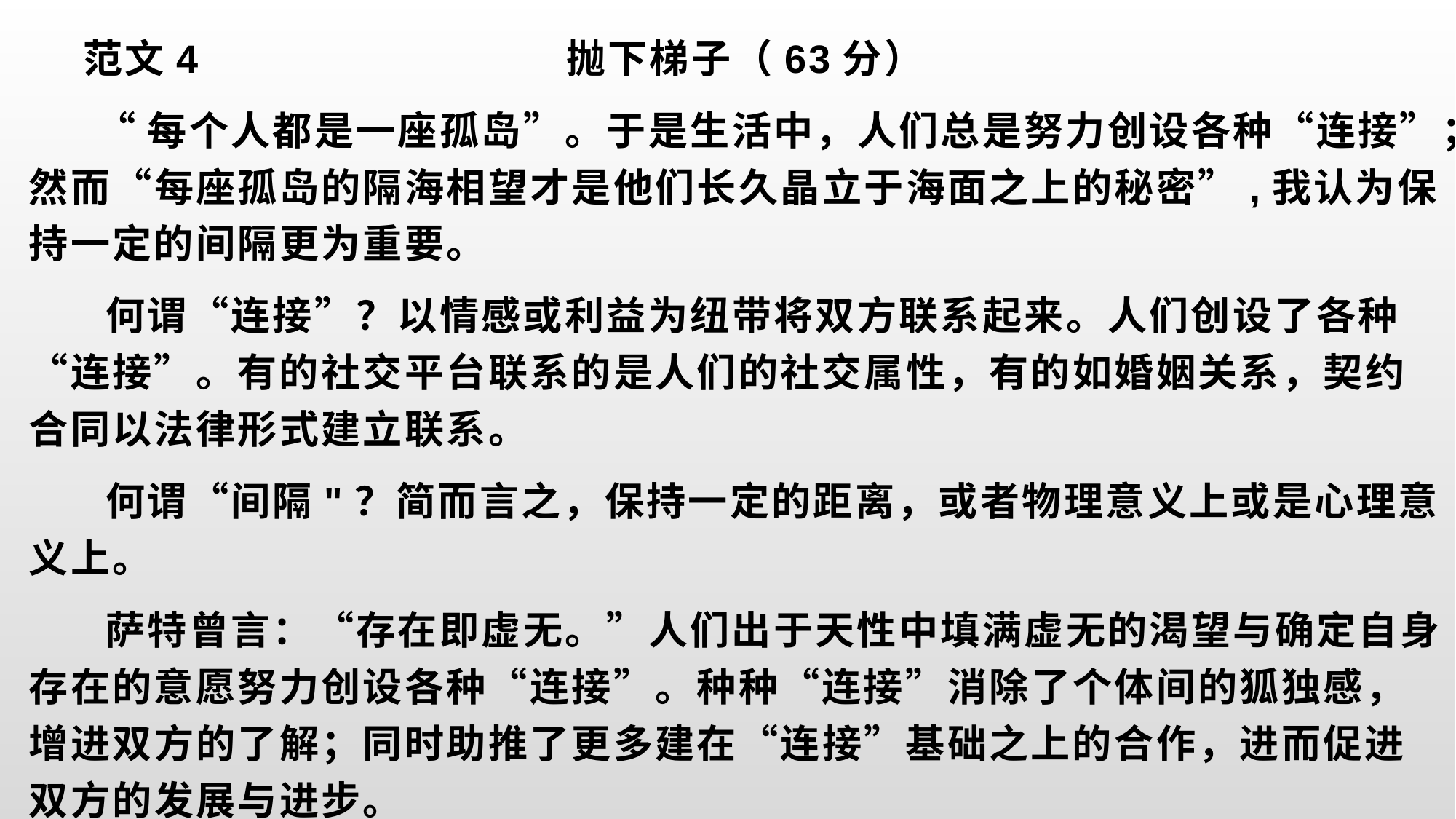

范文4                           抛下梯子（63分）
      “每个人都是一座孤岛”。于是生活中，人们总是努力创设各种“连接”；然而“每座孤岛的隔海相望才是他们长久晶立于海面之上的秘密”,我认为保持一定的间隔更为重要。
      何谓“连接”？以情感或利益为纽带将双方联系起来。人们创设了各种“连接”。有的社交平台联系的是人们的社交属性，有的如婚姻关系，契约合同以法律形式建立联系。
      何谓“间隔"？简而言之，保持一定的距离，或者物理意义上或是心理意义上。
      萨特曾言：“存在即虚无。”人们出于天性中填满虚无的渴望与确定自身存在的意愿努力创设各种“连接”。种种“连接”消除了个体间的狐独感，增进双方的了解；同时助推了更多建在“连接”基础之上的合作，进而促进双方的发展与进步。